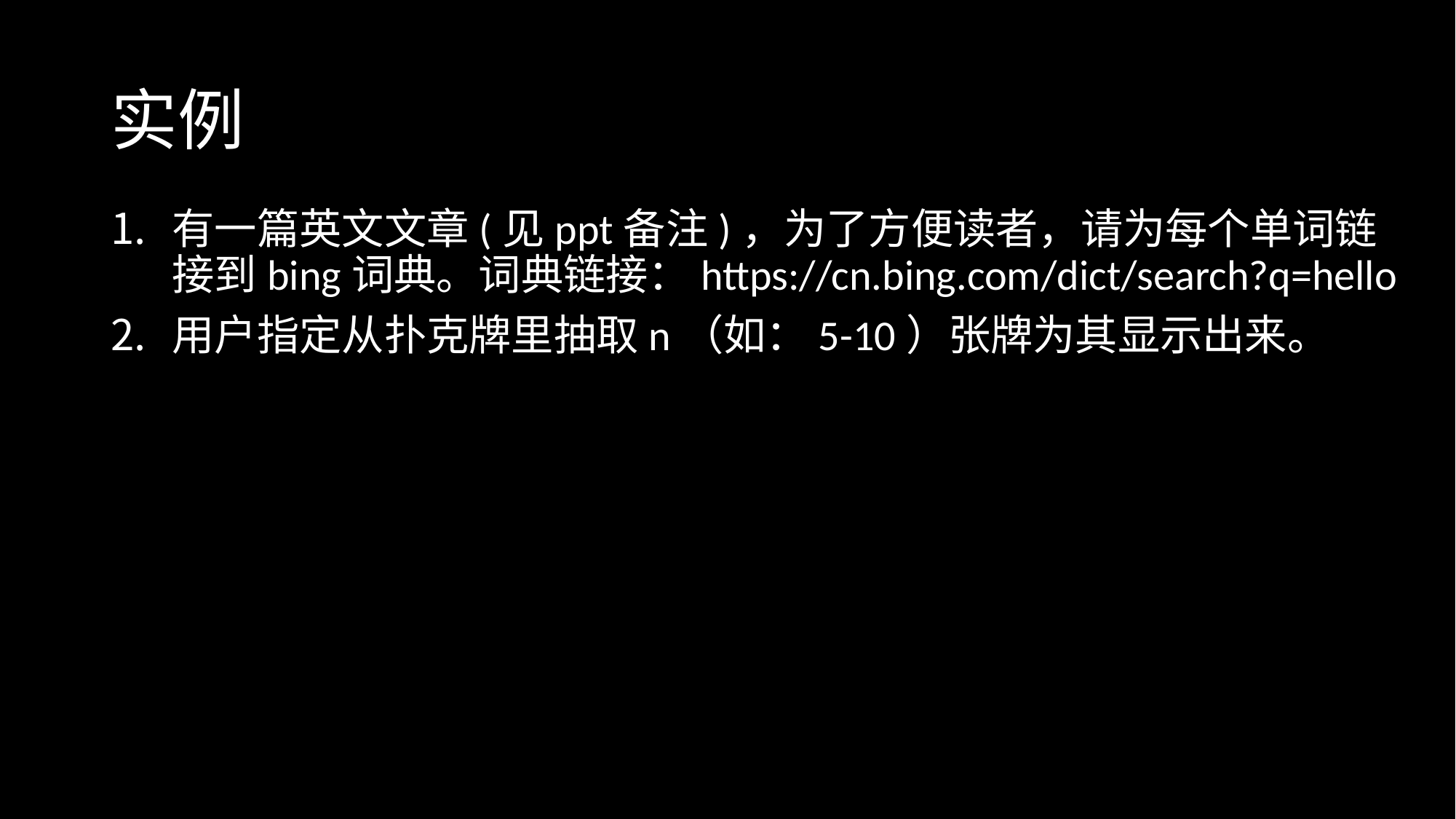

# 实例
有一篇英文文章(见ppt备注)，为了方便读者，请为每个单词链接到bing词典。词典链接：https://cn.bing.com/dict/search?q=hello
用户指定从扑克牌里抽取n（如：5-10）张牌为其显示出来。